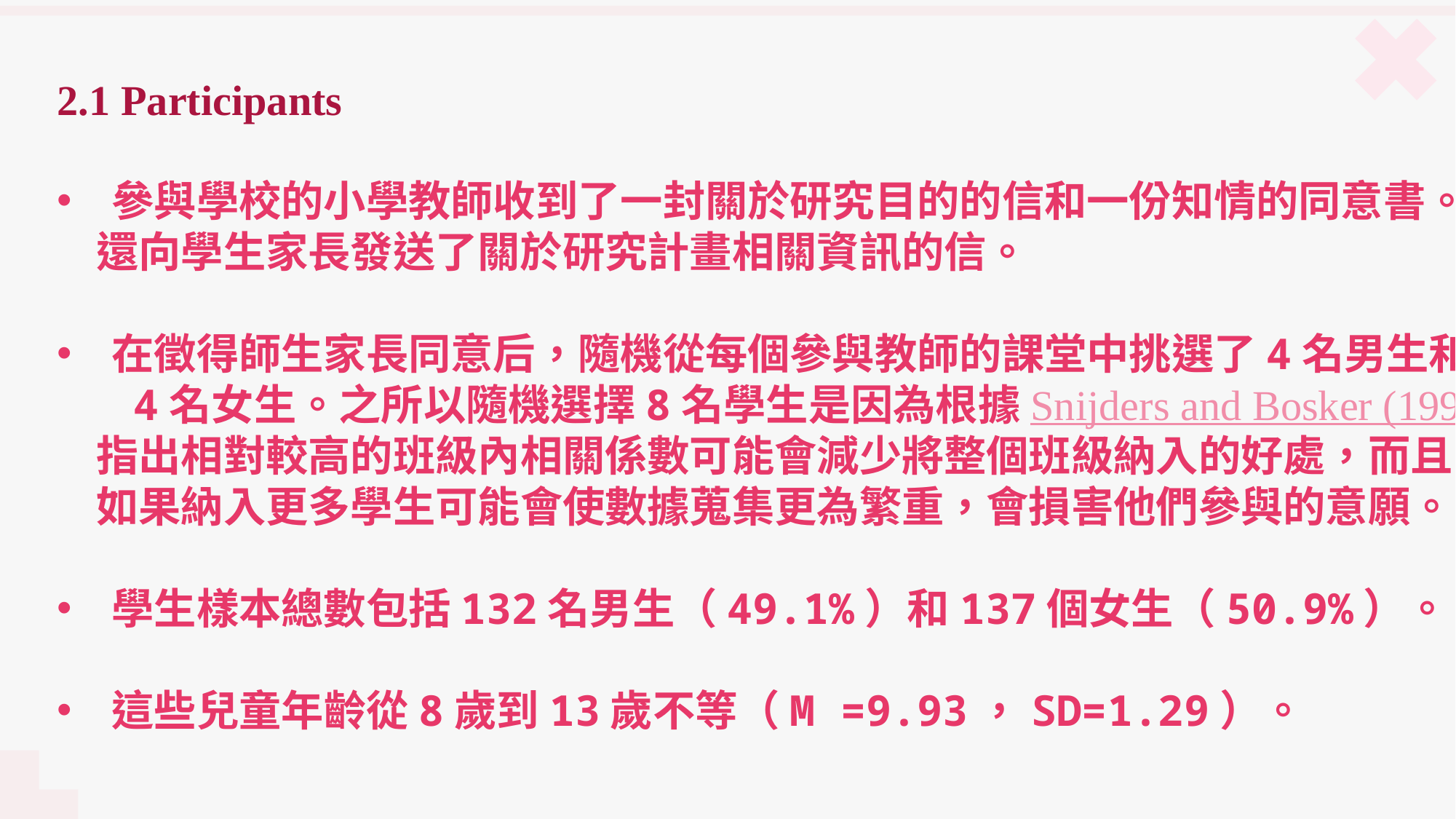

2.1 Participants

參與學校的小學教師收到了一封關於研究目的的信和一份知情的同意書。
   還向學生家長發送了關於研究計畫相關資訊的信。

在徵得師生家長同意后，隨機從每個參與教師的課堂中挑選了4名男生和
   4名女生。之所以隨機選擇8名學生是因為根據Snijders and Bosker (1999)
   指出相對較高的班級內相關係數可能會減少將整個班級納入的好處，而且
   如果納入更多學生可能會使數據蒐集更為繁重，會損害他們參與的意願。

學生樣本總數包括132名男生（49.1%）和137個女生（50.9%）。

這些兒童年齡從8歲到13歲不等（M =9.93，SD=1.29）。